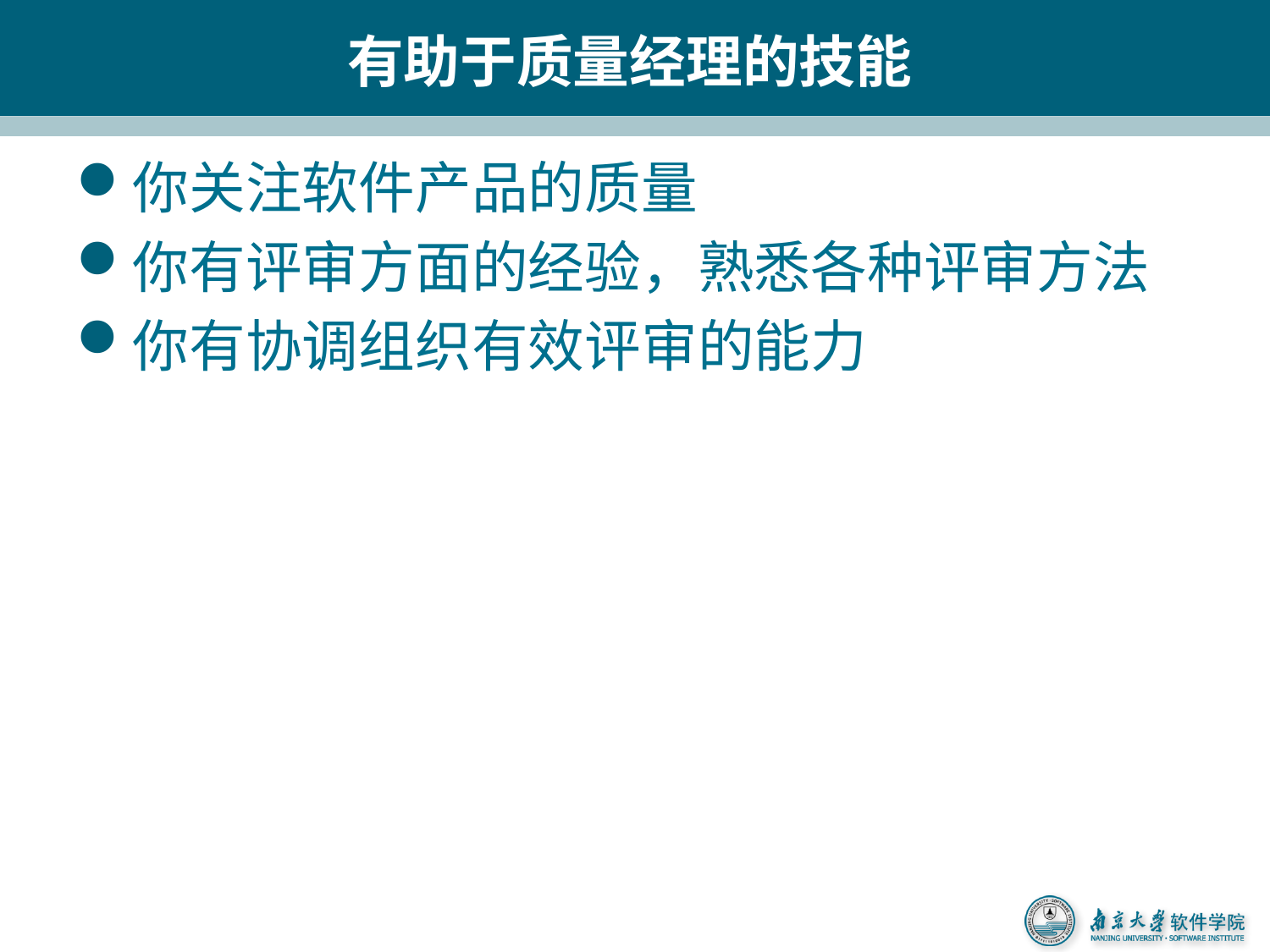

# 有助于质量经理的技能
你关注软件产品的质量
你有评审方面的经验，熟悉各种评审方法
你有协调组织有效评审的能力